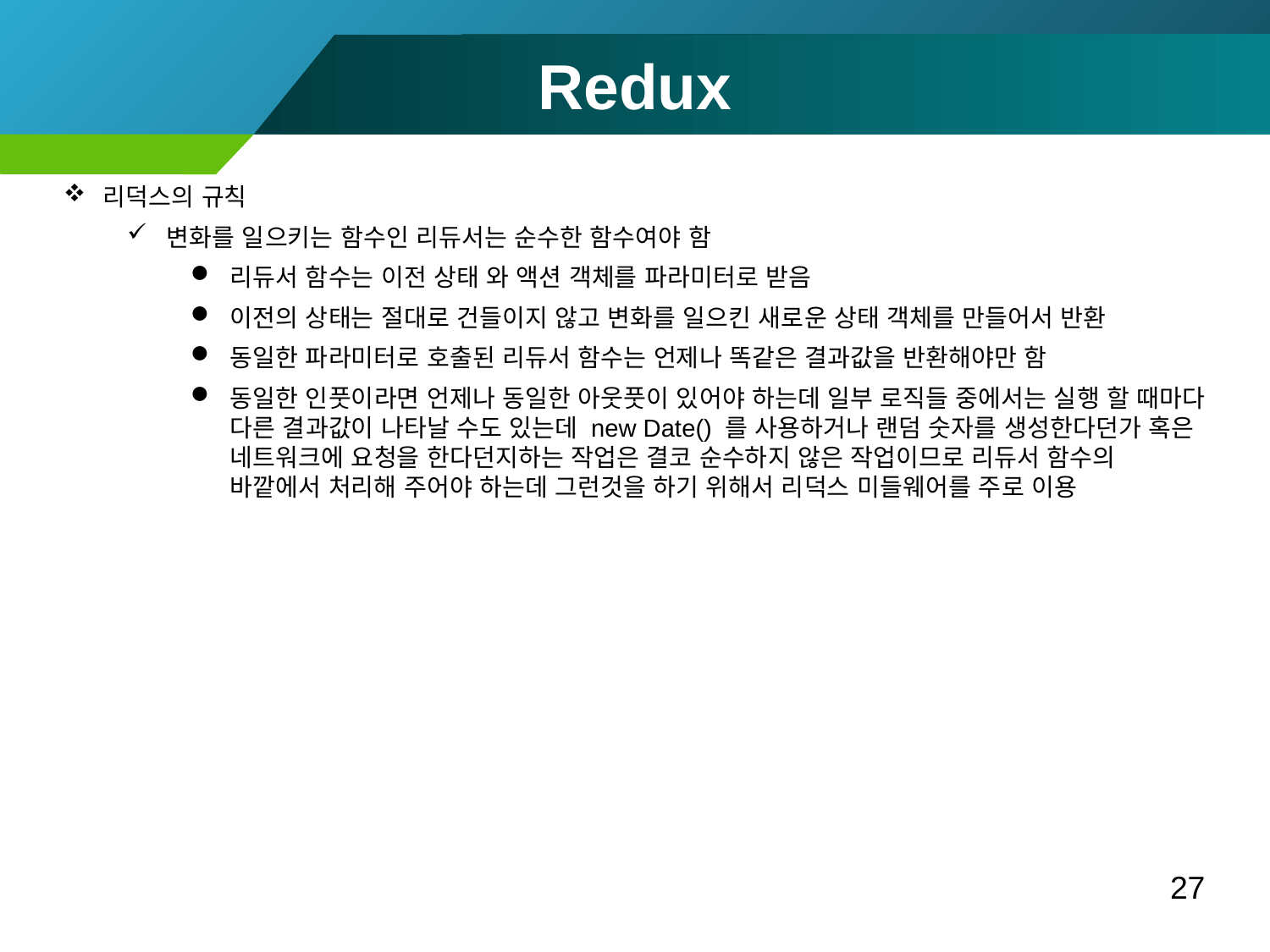

Redux
리덕스의 규칙
변화를 일으키는 함수인 리듀서는 순수한 함수여야 함
리듀서 함수는 이전 상태 와 액션 객체를 파라미터로 받음
이전의 상태는 절대로 건들이지 않고 변화를 일으킨 새로운 상태 객체를 만들어서 반환
동일한 파라미터로 호출된 리듀서 함수는 언제나 똑같은 결과값을 반환해야만 함
동일한 인풋이라면 언제나 동일한 아웃풋이 있어야 하는데 일부 로직들 중에서는 실행 할 때마다 다른 결과값이 나타날 수도 있는데 new Date() 를 사용하거나 랜덤 숫자를 생성한다던가 혹은 네트워크에 요청을 한다던지하는 작업은 결코 순수하지 않은 작업이므로 리듀서 함수의 바깥에서 처리해 주어야 하는데 그런것을 하기 위해서 리덕스 미들웨어를 주로 이용
27